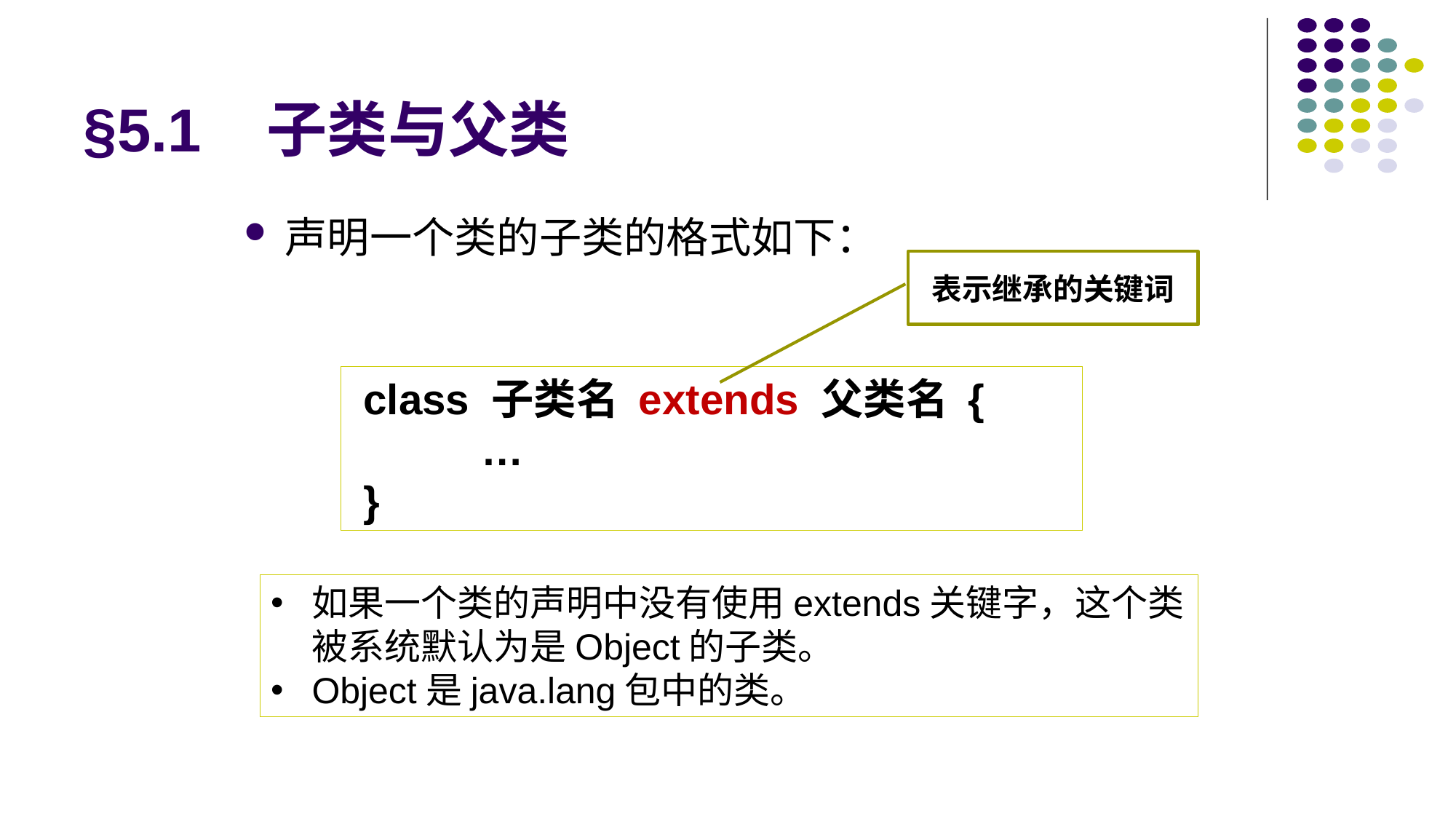

# §5.1   子类与父类
声明一个类的子类的格式如下：

表示继承的关键词
 class 子类名 extends 父类名 {
           …
 }
如果一个类的声明中没有使用extends关键字，这个类被系统默认为是Object的子类。
Object是java.lang包中的类。
6